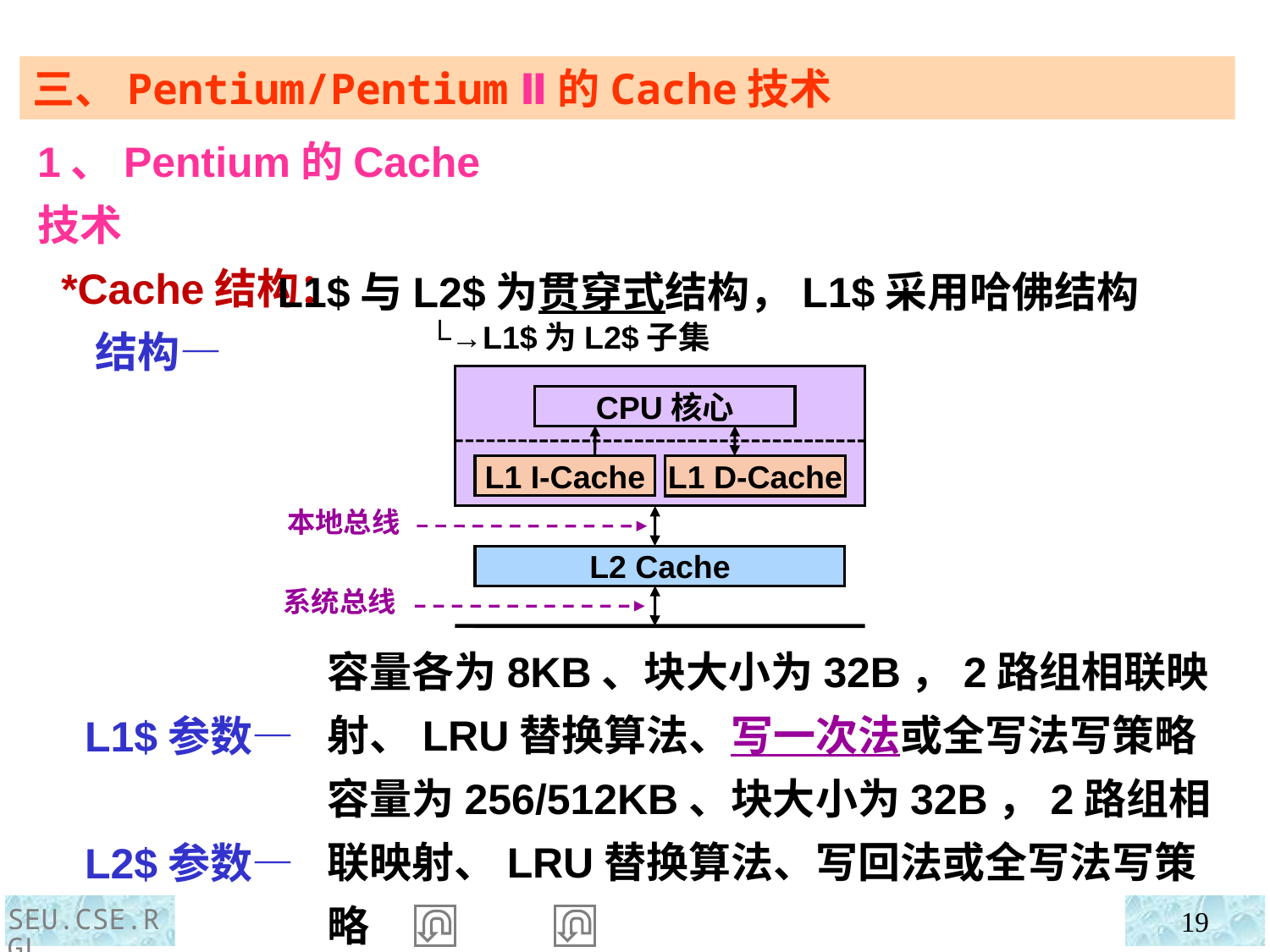

三、Pentium/Pentium Ⅱ的Cache技术
1、Pentium的Cache技术
  *Cache结构：
     结构—

    L1$参数—

    L2$参数—
L1$与L2$为贯穿式结构，L1$采用哈佛结构
                 └→L1$为L2$子集

CPU核心

L1 I-Cache
L1 D-Cache

本地总线

L2 Cache
系统总线

容量各为8KB、块大小为32B，2路组相联映射、LRU替换算法、写一次法或全写法写策略
容量为256/512KB、块大小为32B，2路组相联映射、LRU替换算法、写回法或全写法写策略
SEU.CSE.RGL
19